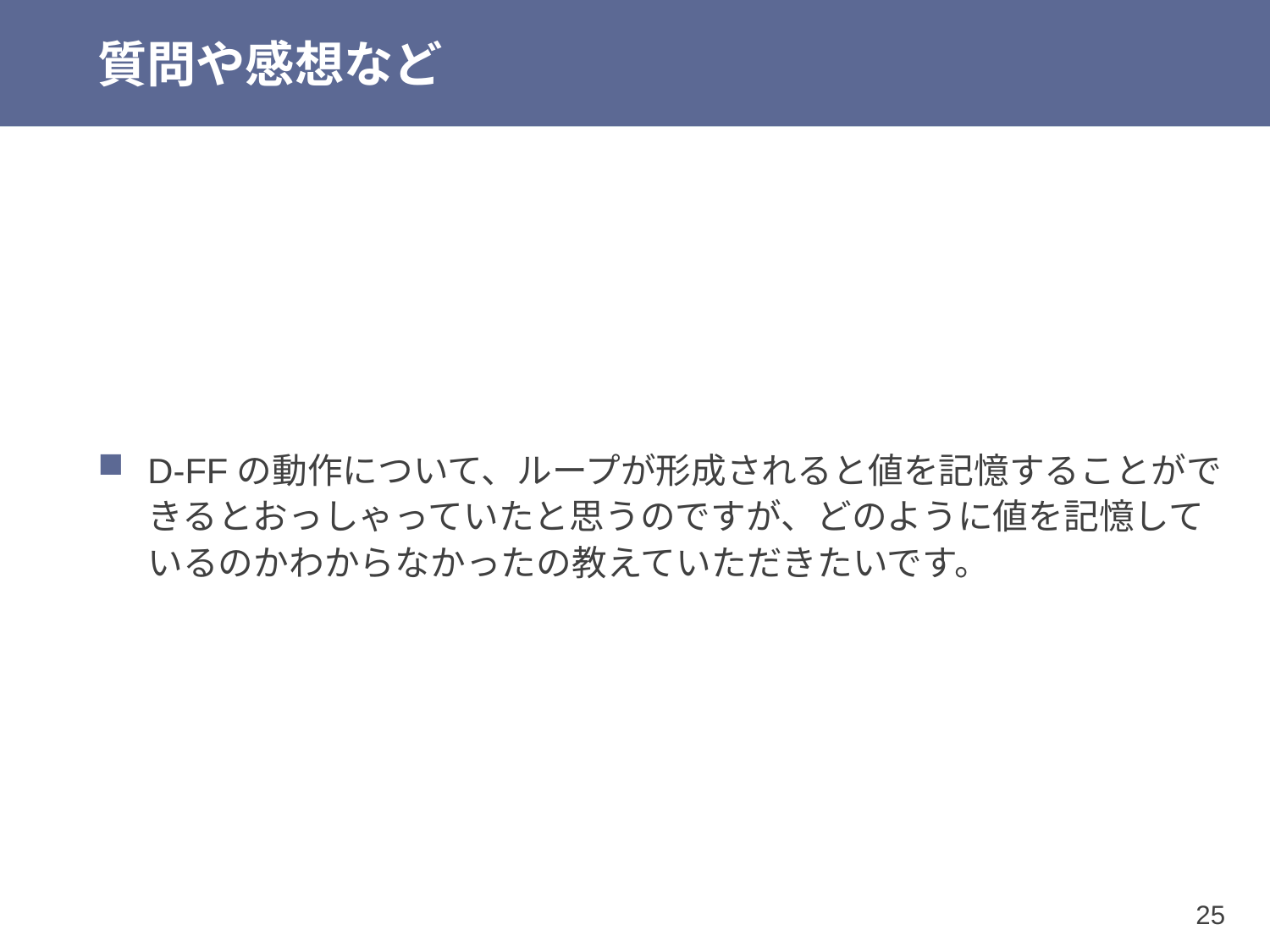

# 質問や感想など
D-FFの動作について、ループが形成されると値を記憶することができるとおっしゃっていたと思うのですが、どのように値を記憶しているのかわからなかったの教えていただきたいです。